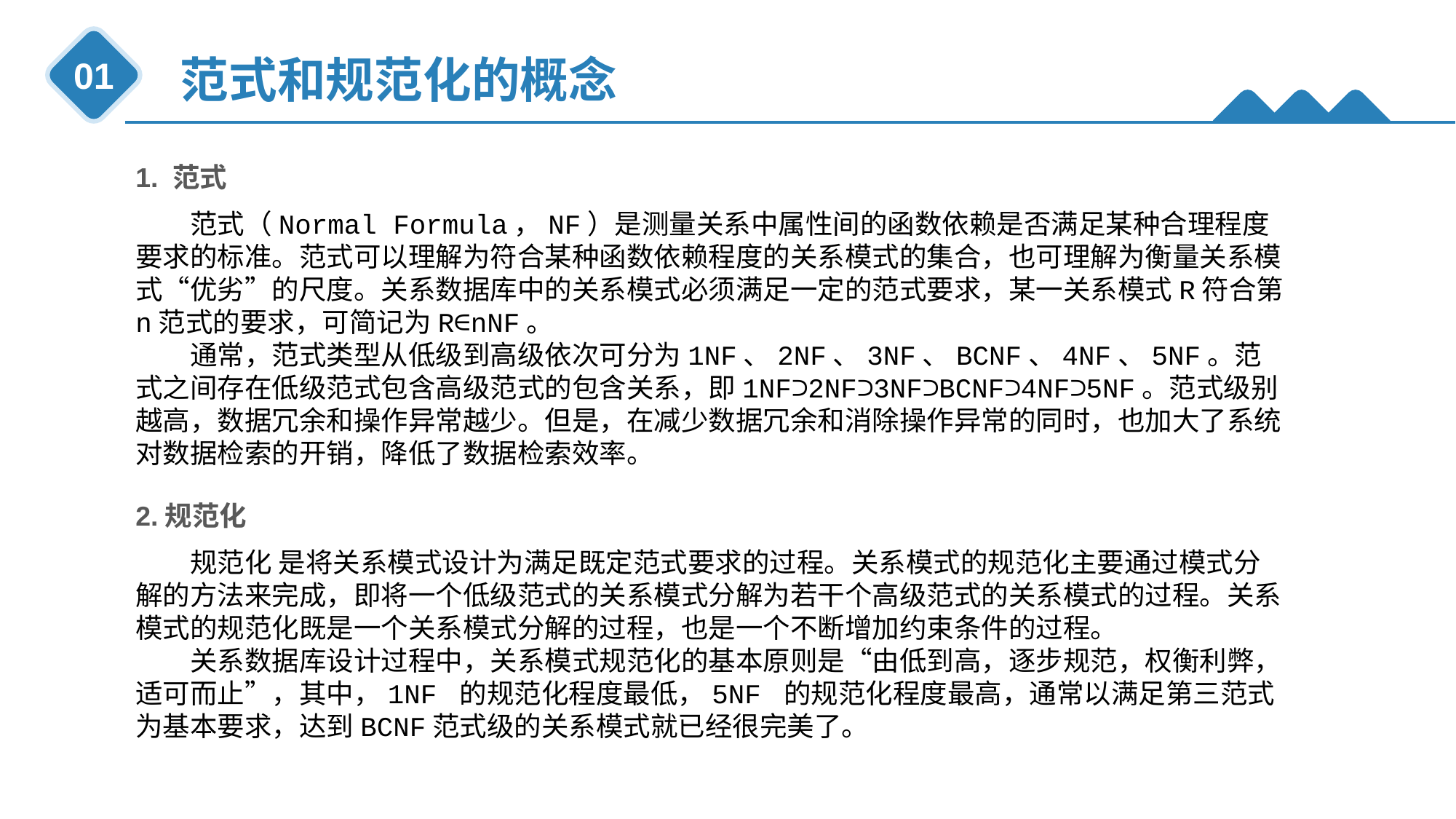

范式和规范化的概念
01

1. 范式
范式（Normal Formula，NF）是测量关系中属性间的函数依赖是否满足某种合理程度要求的标准。范式可以理解为符合某种函数依赖程度的关系模式的集合，也可理解为衡量关系模式“优劣”的尺度。关系数据库中的关系模式必须满足一定的范式要求，某一关系模式R符合第n范式的要求，可简记为R∈nNF。
通常，范式类型从低级到高级依次可分为1NF、2NF、3NF、BCNF、4NF、5NF。范式之间存在低级范式包含高级范式的包含关系，即1NF⊃2NF⊃3NF⊃BCNF⊃4NF⊃5NF。范式级别越高，数据冗余和操作异常越少。但是，在减少数据冗余和消除操作异常的同时，也加大了系统对数据检索的开销，降低了数据检索效率。
2.规范化
规范化 是将关系模式设计为满足既定范式要求的过程。关系模式的规范化主要通过模式分解的方法来完成，即将一个低级范式的关系模式分解为若干个高级范式的关系模式的过程。关系模式的规范化既是一个关系模式分解的过程，也是一个不断增加约束条件的过程。
关系数据库设计过程中，关系模式规范化的基本原则是“由低到高，逐步规范，权衡利弊，适可而止”，其中，1NF 的规范化程度最低，5NF 的规范化程度最高，通常以满足第三范式为基本要求，达到BCNF范式级的关系模式就已经很完美了。